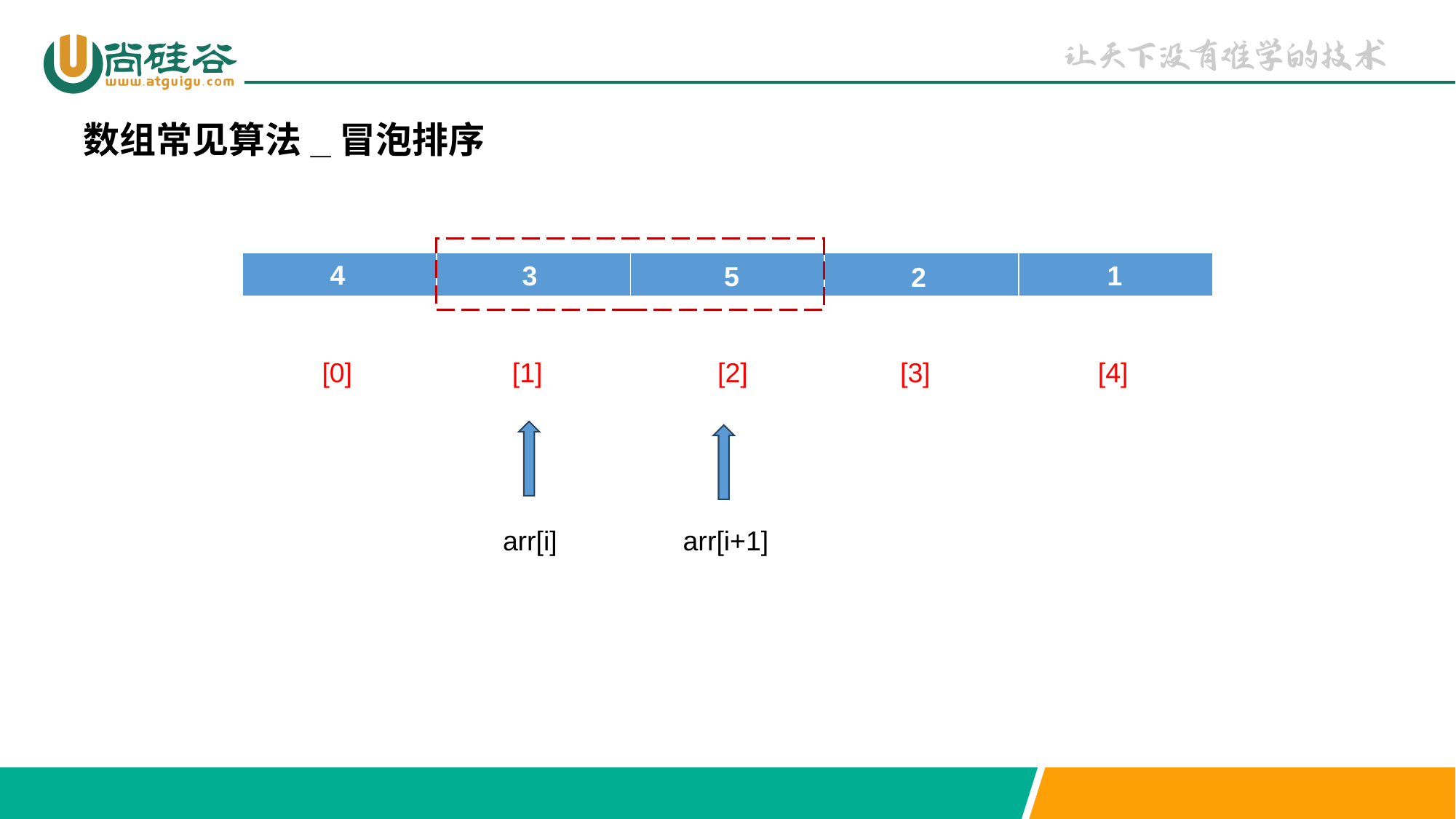

数组常见算法_冒泡排序

4
|  |  |  |  |  |
| --- | --- | --- | --- | --- |
3
1
5
2
         [0]                     [1]                       [2]                    [3]                      [4]

arr[i]
arr[i+1]